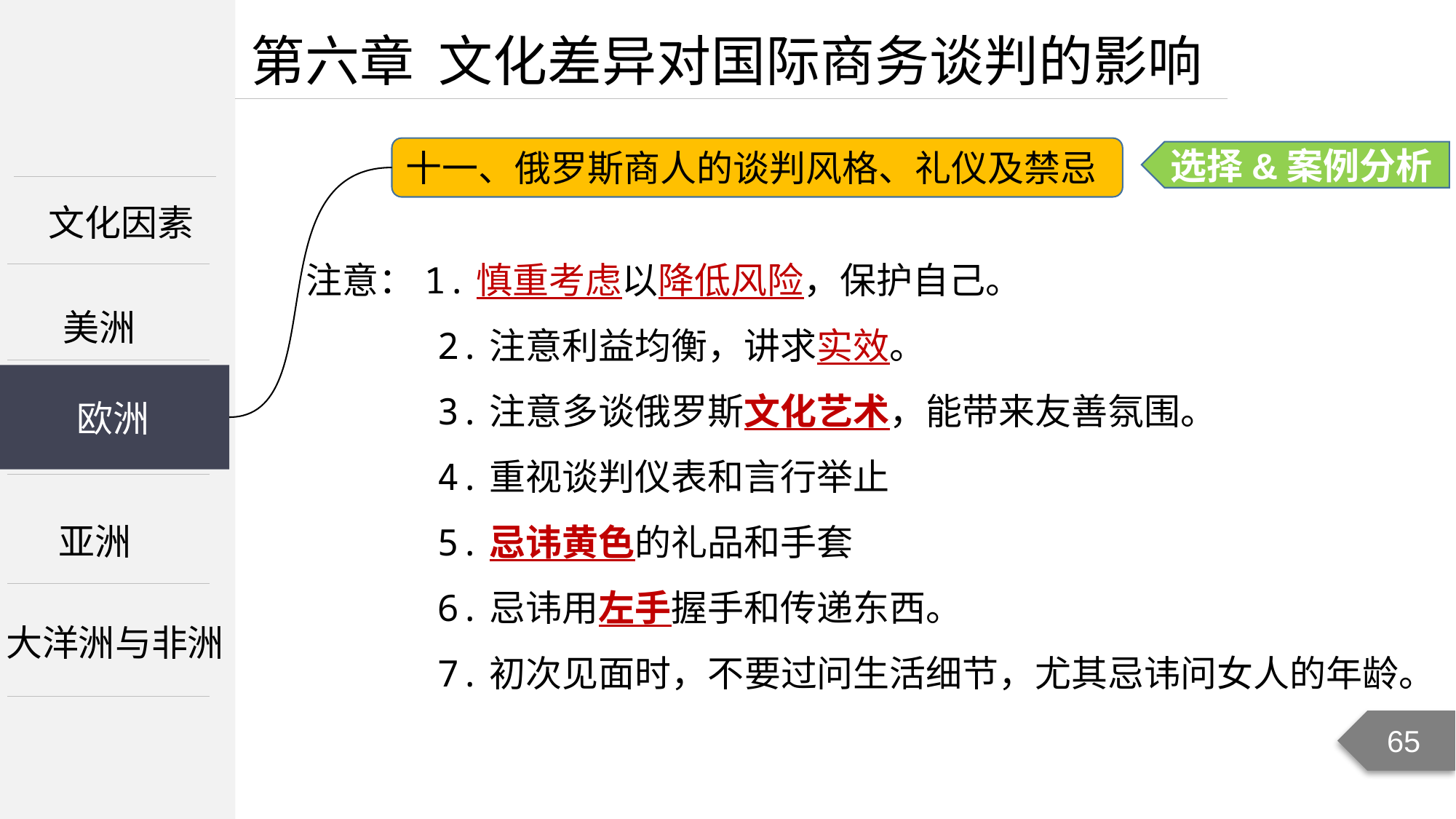

第六章  文化差异对国际商务谈判的影响
十一、俄罗斯商人的谈判风格、礼仪及禁忌
选择&案例分析
文化因素
注意：1.慎重考虑以降低风险，保护自己。
      2.注意利益均衡，讲求实效。
      3.注意多谈俄罗斯文化艺术，能带来友善氛围。
      4.重视谈判仪表和言行举止
      5.忌讳黄色的礼品和手套
      6.忌讳用左手握手和传递东西。
      7.初次见面时，不要过问生活细节，尤其忌讳问女人的年龄。
美洲
欧洲
欧洲
亚洲
大洋洲与非洲
65